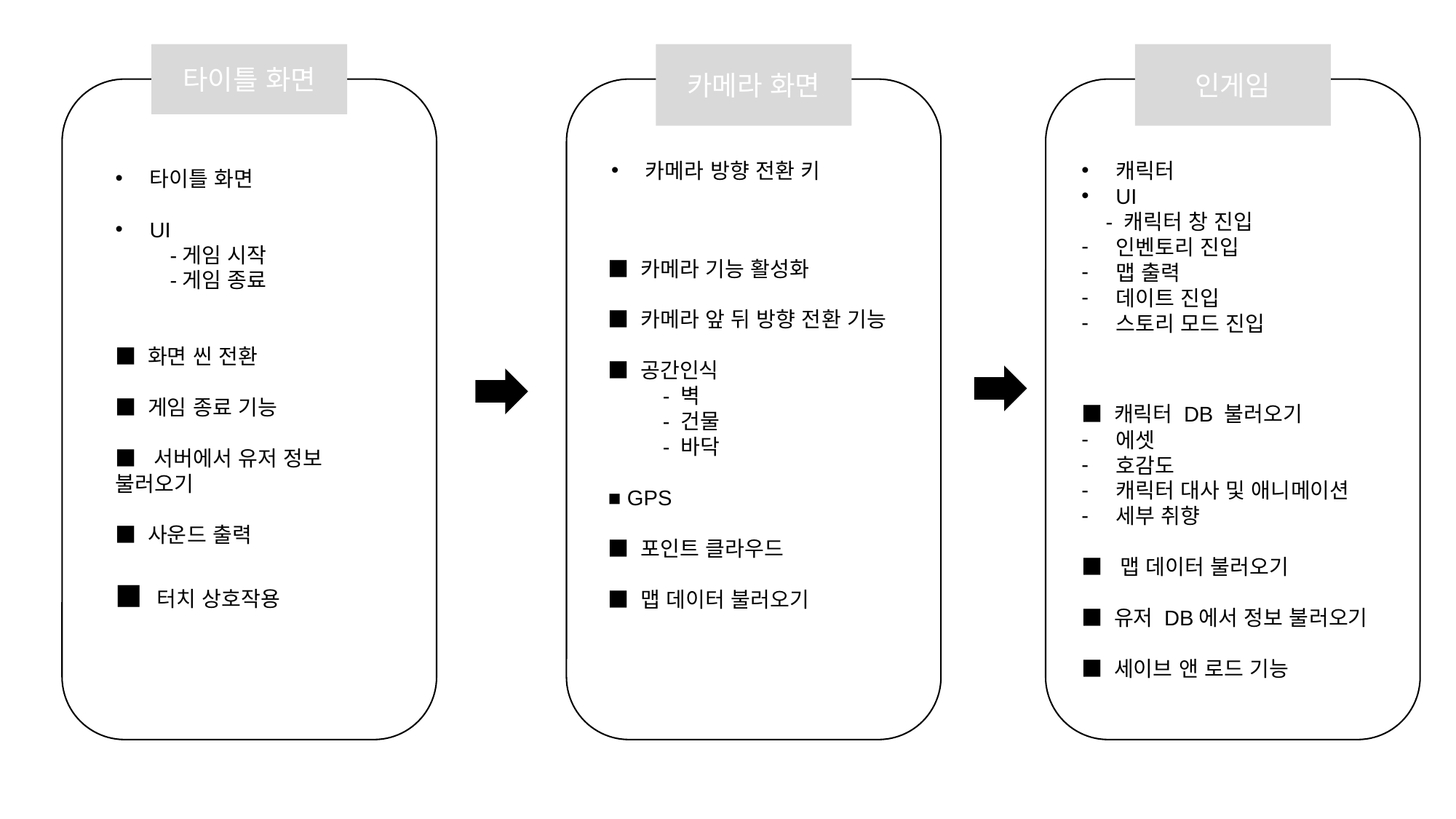

타이틀 화면
카메라 화면
인게임

카메라 방향 전환 키
캐릭터
UI
    - 캐릭터 창 진입
인벤토리 진입
맵 출력
데이트 진입
스토리 모드 진입

■ 캐릭터 DB 불러오기
에셋
호감도
캐릭터 대사 및 애니메이션
세부 취향

■  맵 데이터 불러오기

■ 유저 DB에서 정보 불러오기

■ 세이브 앤 로드 기능

타이틀 화면

UI
-게임 시작
-게임 종료

■ 화면 씬 전환

■ 게임 종료 기능

■  서버에서 유저 정보 불러오기

■ 사운드 출력

■ 터치 상호작용
■ 카메라 기능 활성화

■ 카메라 앞 뒤 방향 전환 기능

■ 공간인식
- 벽
- 건물
- 바닥

■ GPS

■ 포인트 클라우드

■ 맵 데이터 불러오기